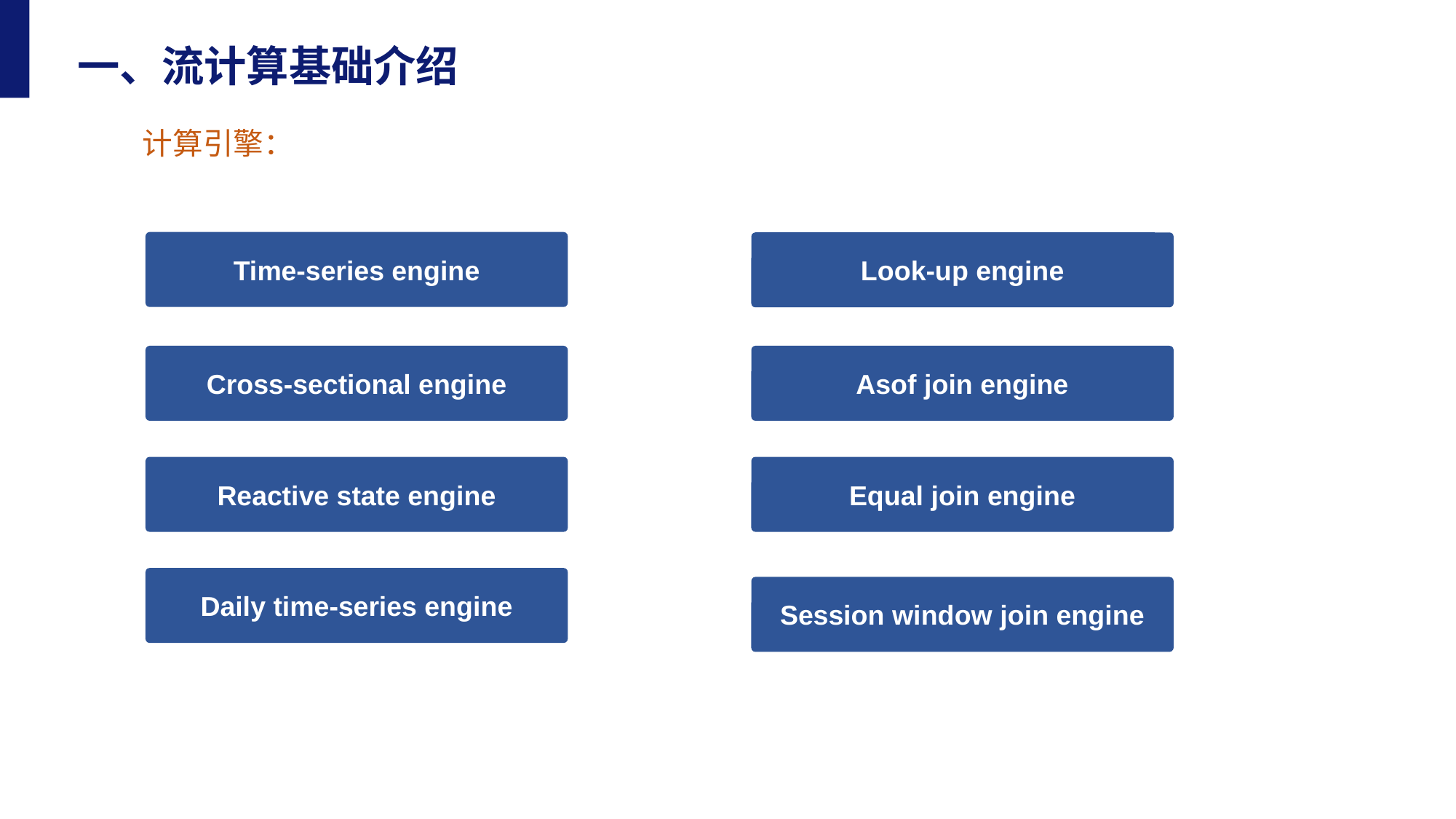

代表客户
金融领域代表客户
金融领域代表客yi领域代表
一、流计算基础介绍
计算引擎：
Time-series engine
Look-up engine
Cross-sectional engine
Asof join engine
Reactive state engine
Equal join engine
Daily time-series engine
Session window join engine